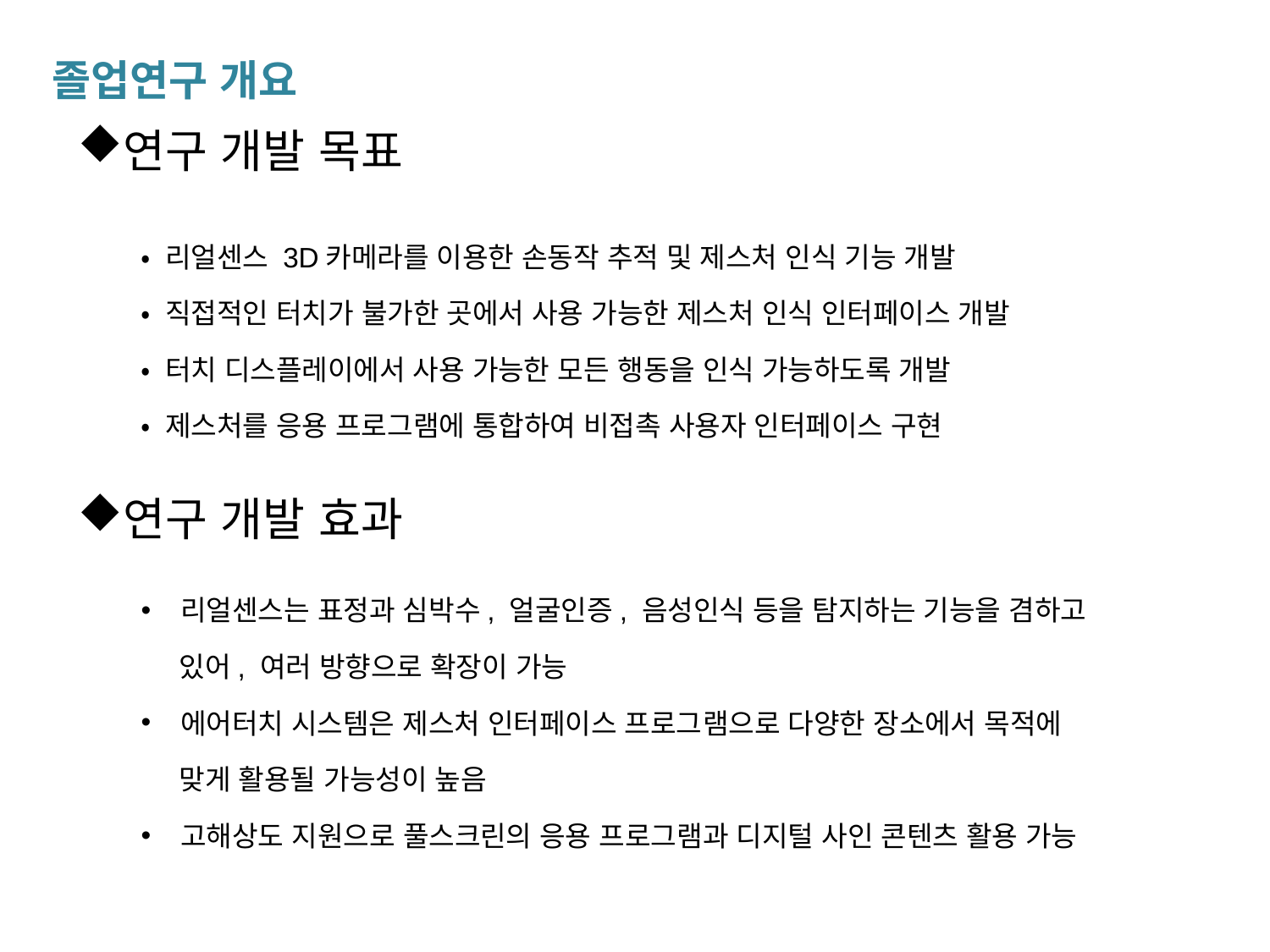

졸업연구 개요
연구 개발 목표

• 리얼센스 3D카메라를 이용한 손동작 추적 및 제스처 인식 기능 개발
• 직접적인 터치가 불가한 곳에서 사용 가능한 제스처 인식 인터페이스 개발
• 터치 디스플레이에서 사용 가능한 모든 행동을 인식 가능하도록 개발
• 제스처를 응용 프로그램에 통합하여 비접촉 사용자 인터페이스 구현

연구 개발 효과

리얼센스는 표정과 심박수, 얼굴인증, 음성인식 등을 탐지하는 기능을 겸하고
    있어, 여러 방향으로 확장이 가능
에어터치 시스템은 제스처 인터페이스 프로그램으로 다양한 장소에서 목적에
    맞게 활용될 가능성이 높음
고해상도 지원으로 풀스크린의 응용 프로그램과 디지털 사인 콘텐츠 활용 가능